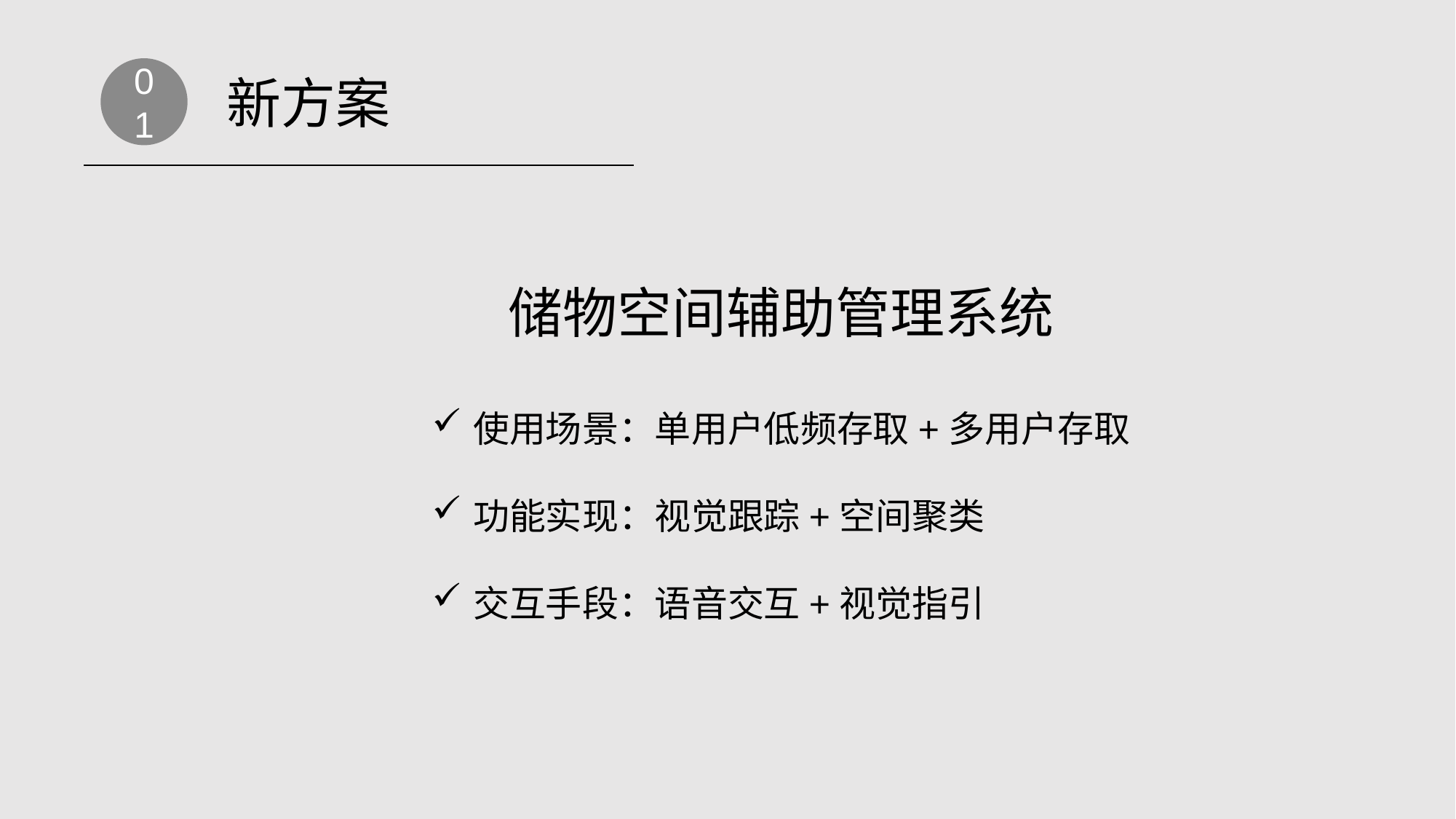

01
新方案
储物空间辅助管理系统
使用场景：单用户低频存取+多用户存取

功能实现：视觉跟踪+空间聚类

交互手段：语音交互+视觉指引